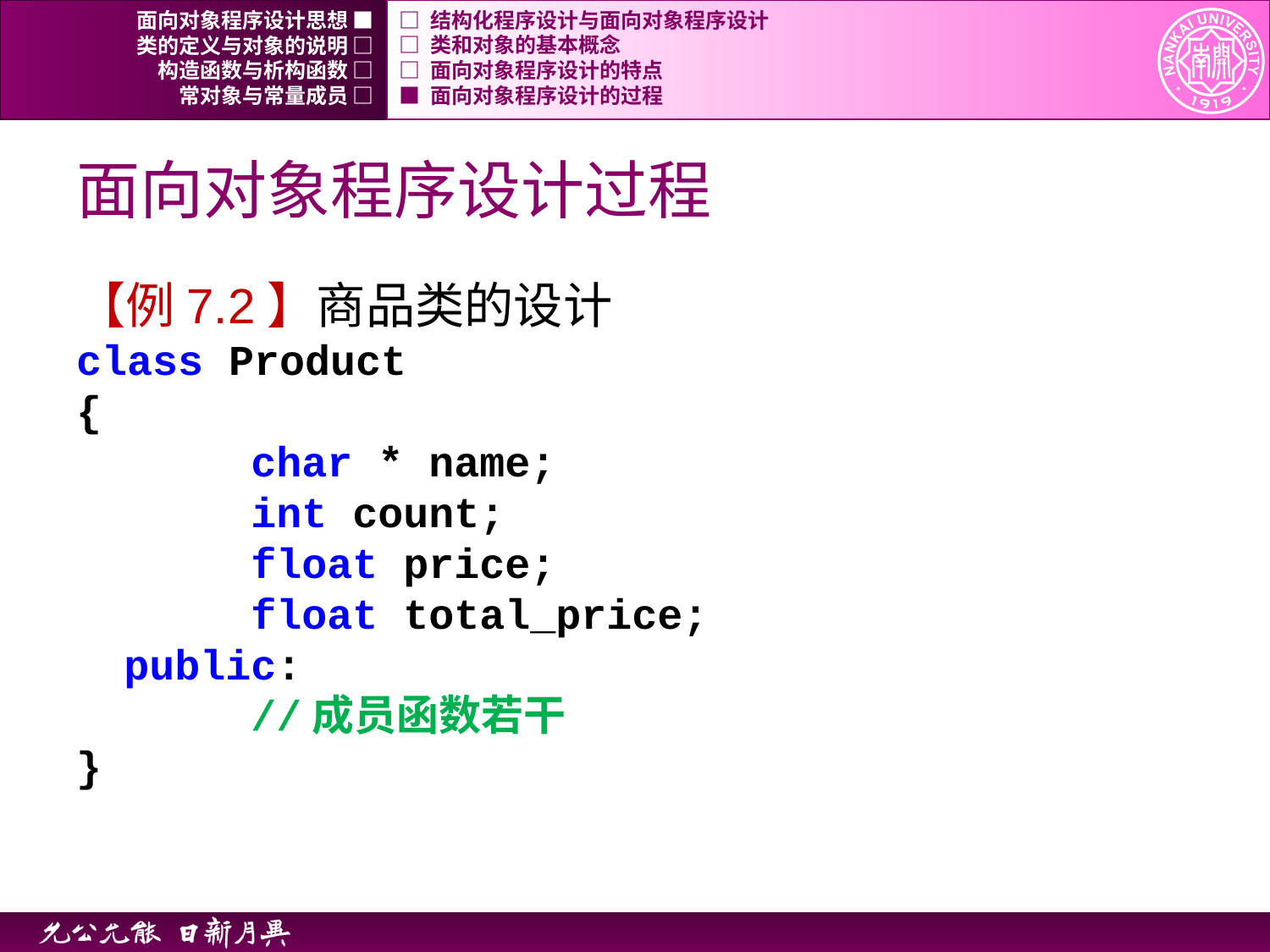

面向对象程序设计思想 ■
□ 结构化程序设计与面向对象程序设计
类的定义与对象的说明 □
□ 类和对象的基本概念
构造函数与析构函数 □
□ 面向对象程序设计的特点
常对象与常量成员 □

■ 面向对象程序设计的过程
# 面向对象程序设计过程
【例7.2】商品类的设计
class Product
{
		char * name;
		int count;
		float price;
		float total_price;
	public:
		//成员函数若干
}